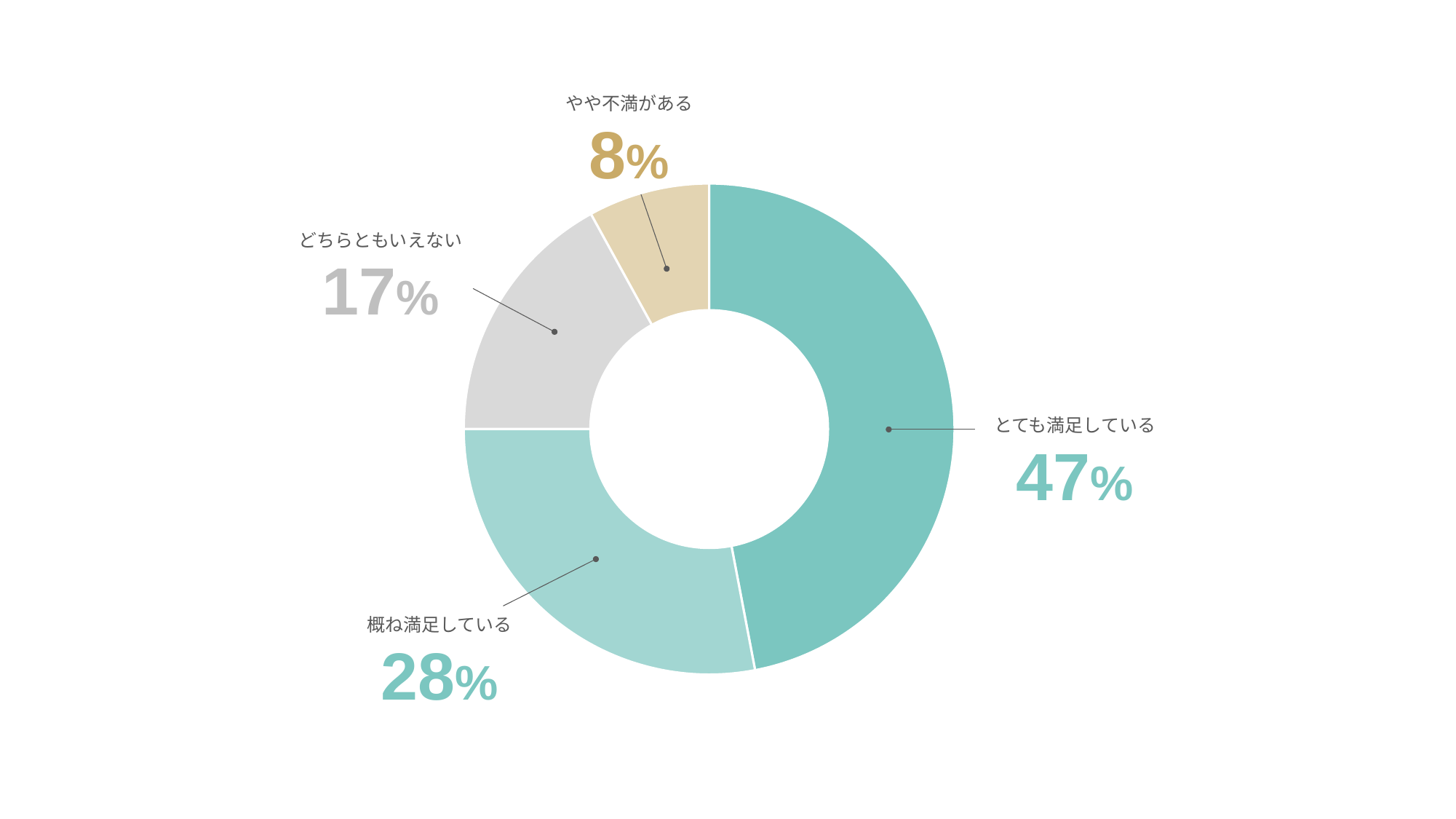

やや不満がある
8%

### Chart

| Category | 売上高 |
|---|---|
| 第 1 四半期 | 47.0 |
| 第 2 四半期 | 28.0 |
| 第 3 四半期 | 17.0 |
| 第 4 四半期 | 8.0 |
どちらともいえない
17%

とても満足している
47%
概ね満足している
28%